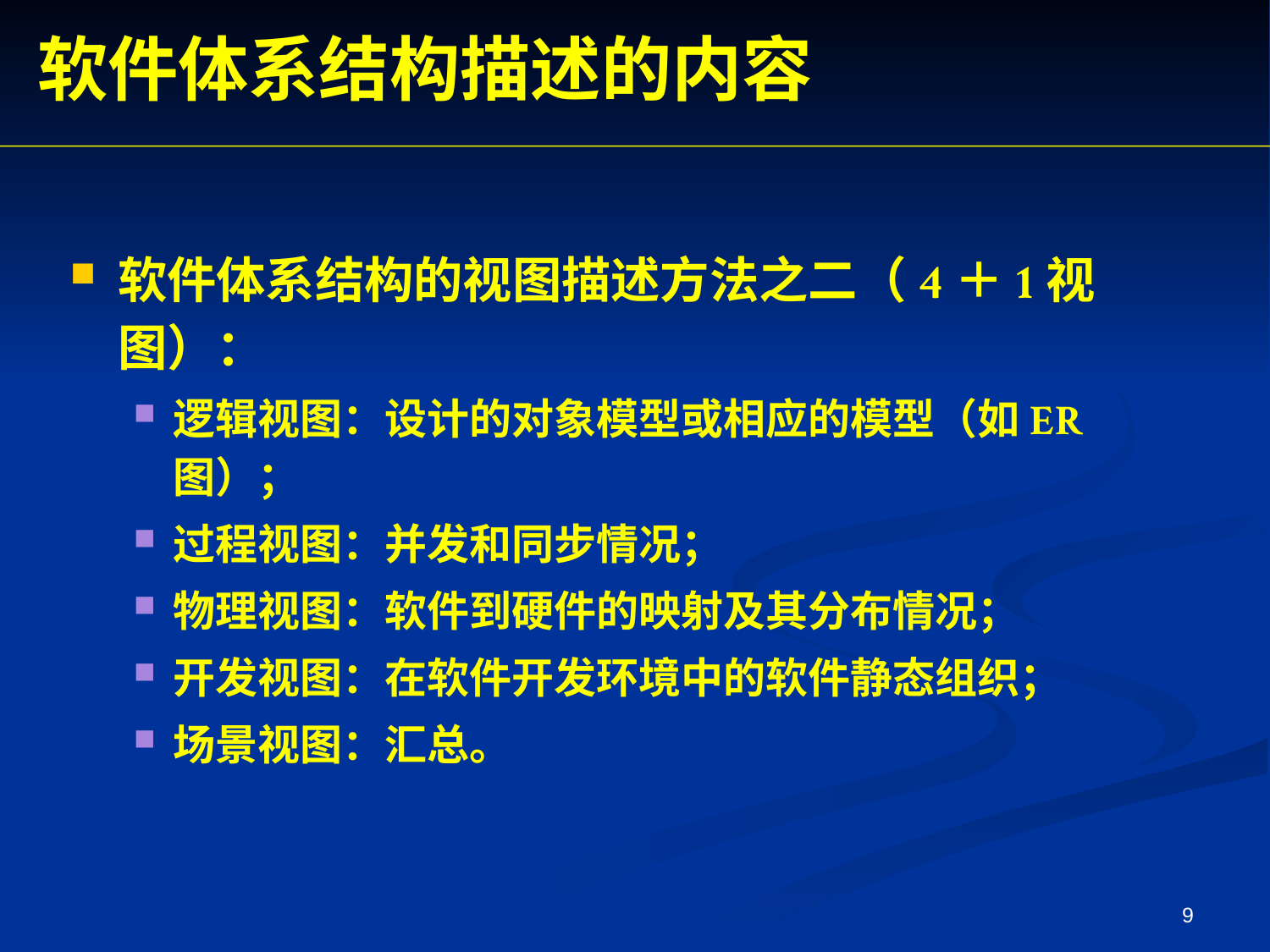

软件体系结构描述的内容

软件体系结构的视图描述方法之二（4＋1视图）：
逻辑视图：设计的对象模型或相应的模型（如ER图）；
过程视图：并发和同步情况；
物理视图：软件到硬件的映射及其分布情况；
开发视图：在软件开发环境中的软件静态组织；
场景视图：汇总。
9